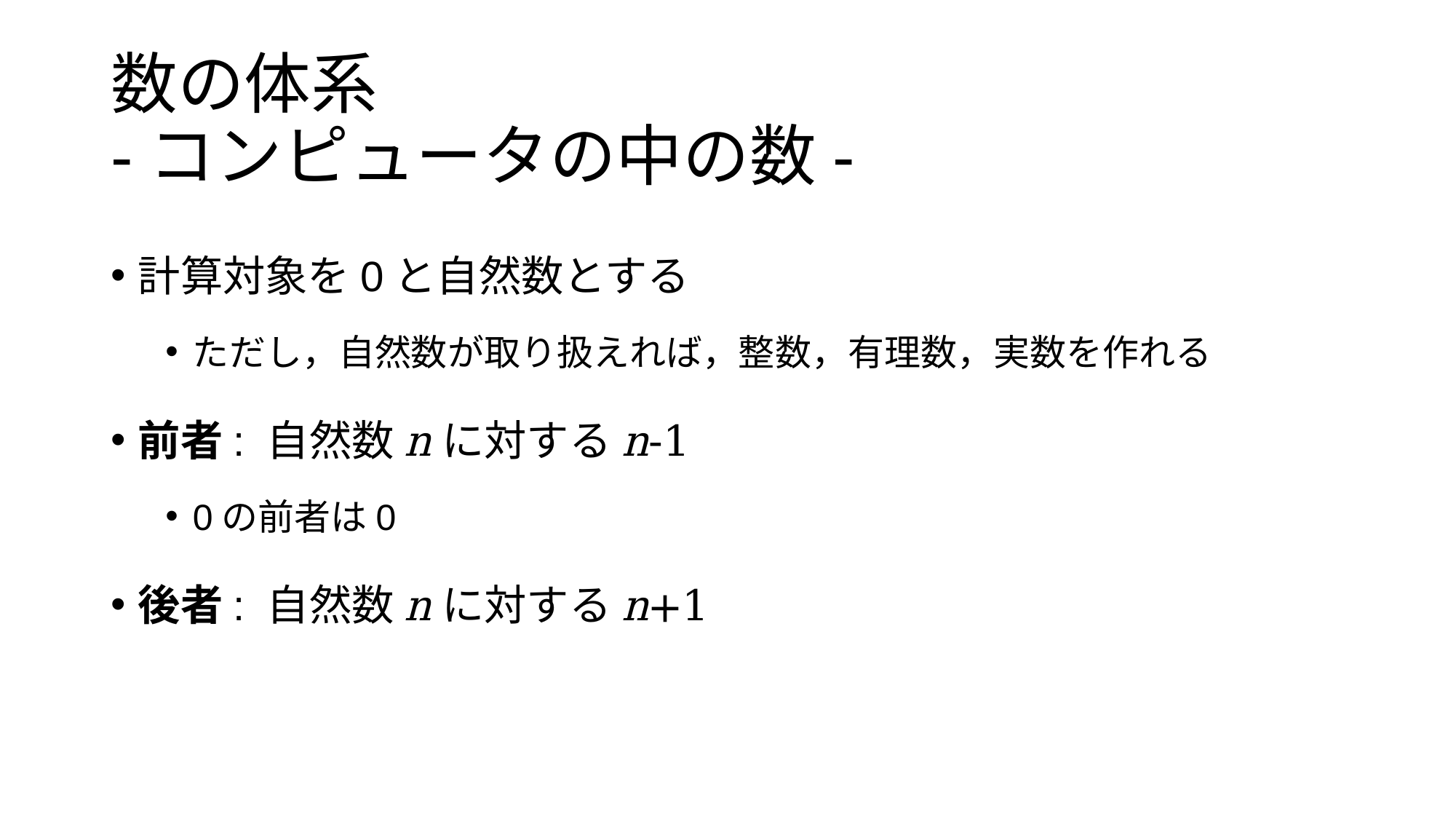

# 数の体系 -コンピュータの中の数-
計算対象を0と自然数とする
ただし，自然数が取り扱えれば，整数，有理数，実数を作れる
前者: 自然数nに対するn-1
0の前者は0
後者: 自然数nに対するn+1